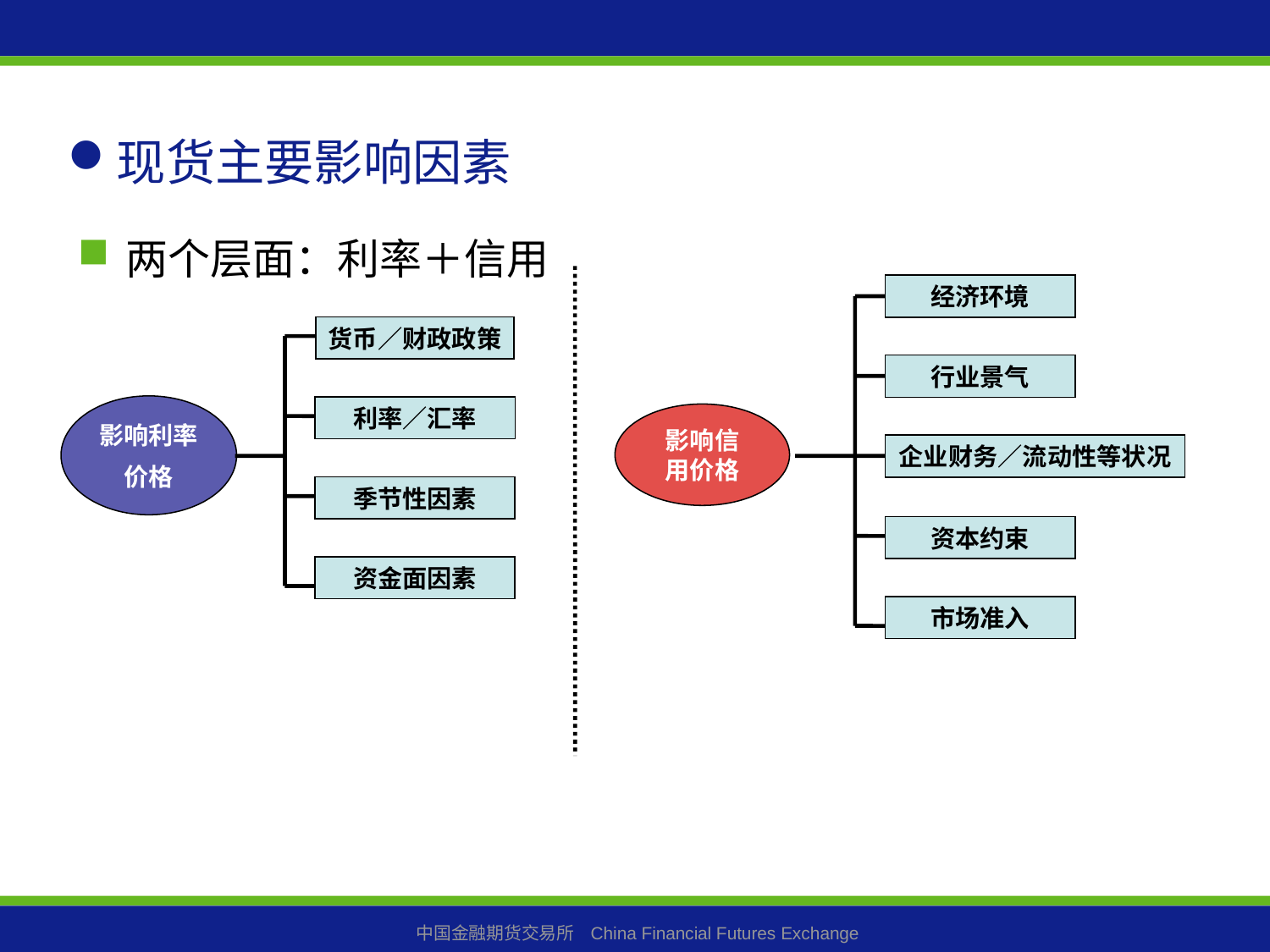

现货主要影响因素
两个层面：利率＋信用

经济环境

货币／财政政策

行业景气

影响利率
价格
利率／汇率
影响信用价格

企业财务／流动性等状况

季节性因素

资本约束

资金面因素

市场准入